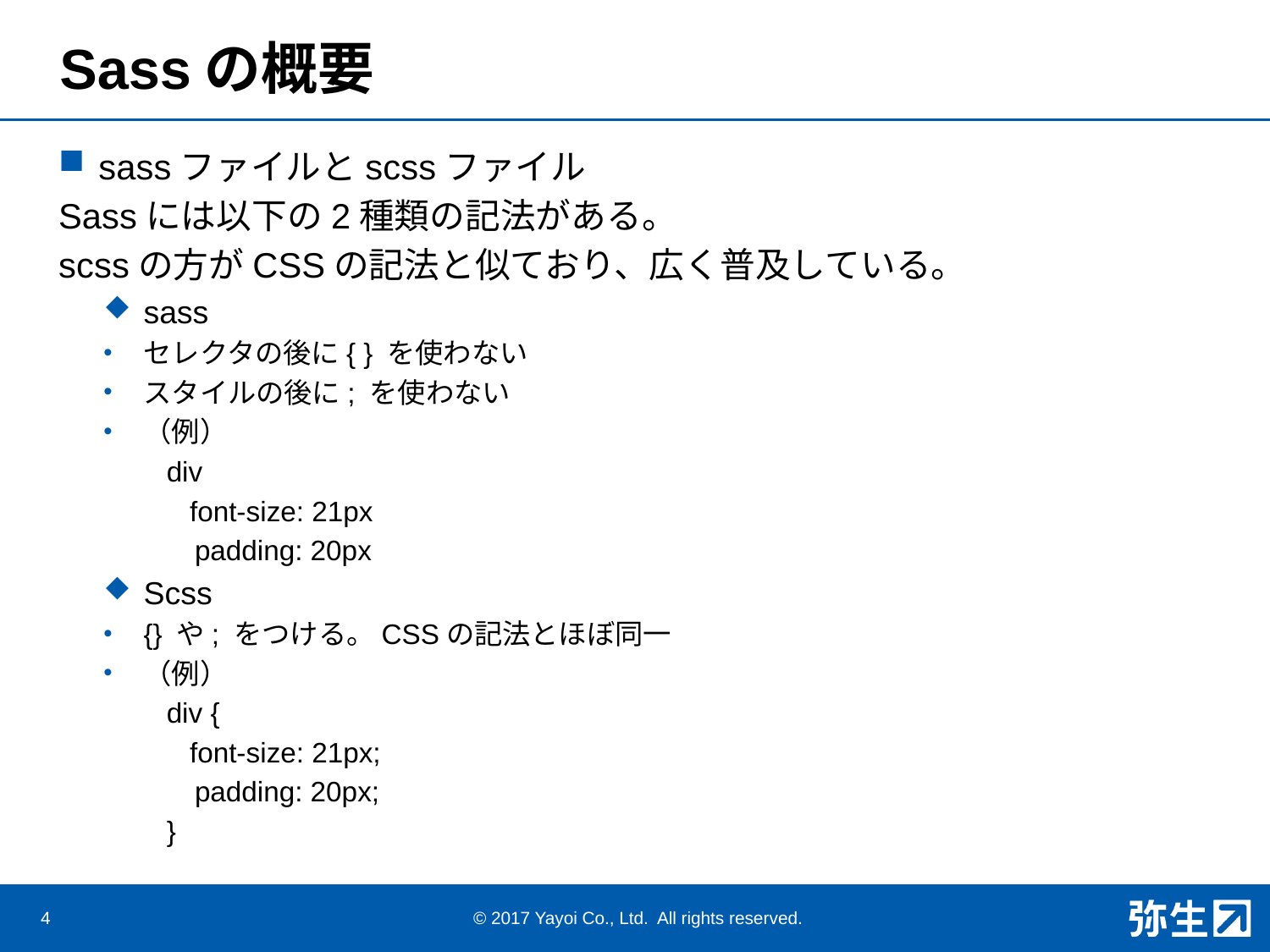

# Sassの概要
sassファイルとscssファイル
Sassには以下の2種類の記法がある。
scssの方がCSSの記法と似ており、広く普及している。
sass
セレクタの後に{ } を使わない
スタイルの後に; を使わない
（例）
　　div
           font-size: 21px
　　　padding: 20px
Scss
{} や; をつける。CSSの記法とほぼ同一
（例）
　　div {
           font-size: 21px;
　　　padding: 20px;
　　}

4
© 2017 Yayoi Co., Ltd.  All rights reserved.